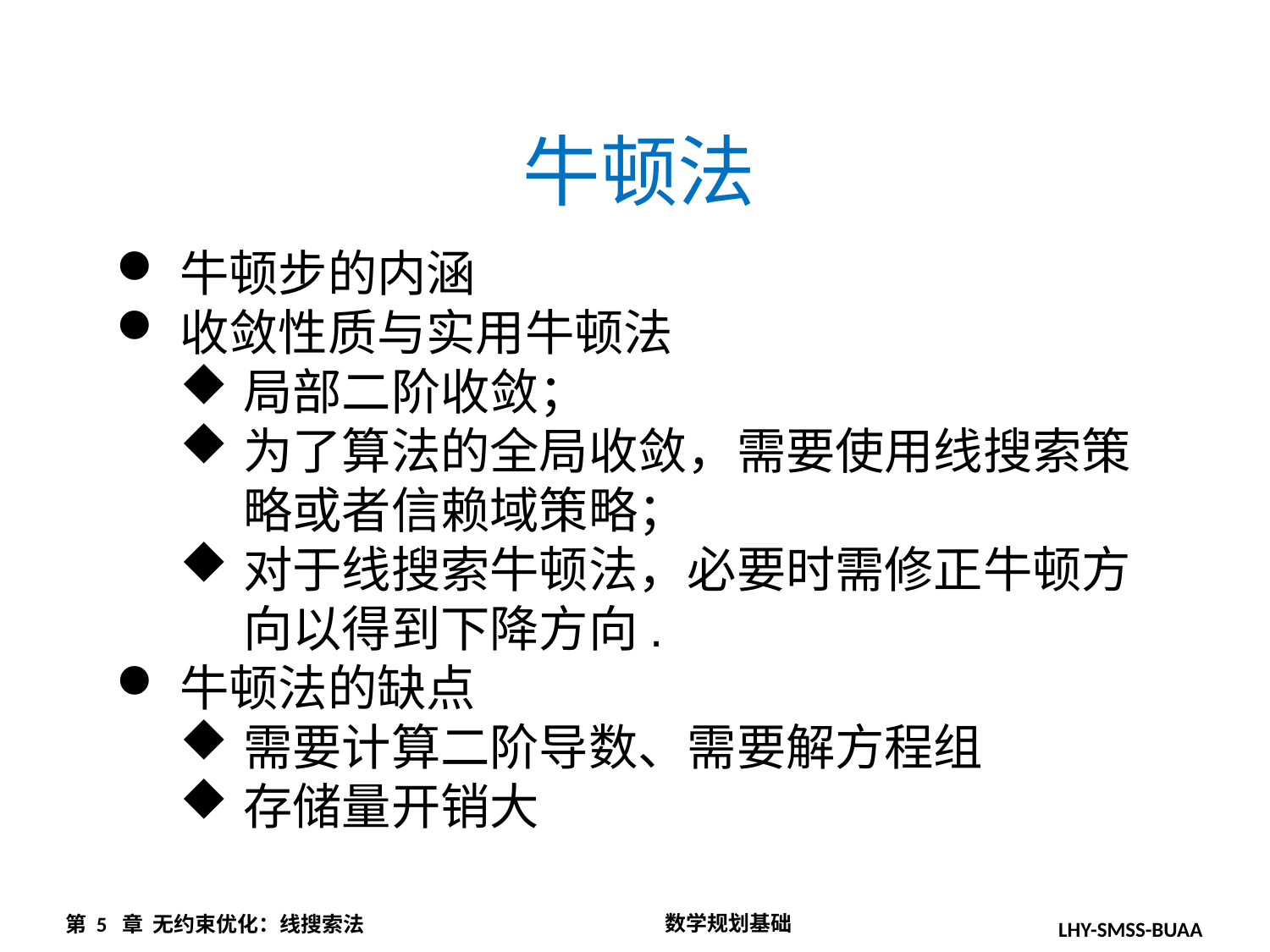

牛顿法
牛顿步的内涵
收敛性质与实用牛顿法
局部二阶收敛；
为了算法的全局收敛，需要使用线搜索策略或者信赖域策略；
对于线搜索牛顿法，必要时需修正牛顿方向以得到下降方向.
牛顿法的缺点
需要计算二阶导数、需要解方程组
存储量开销大